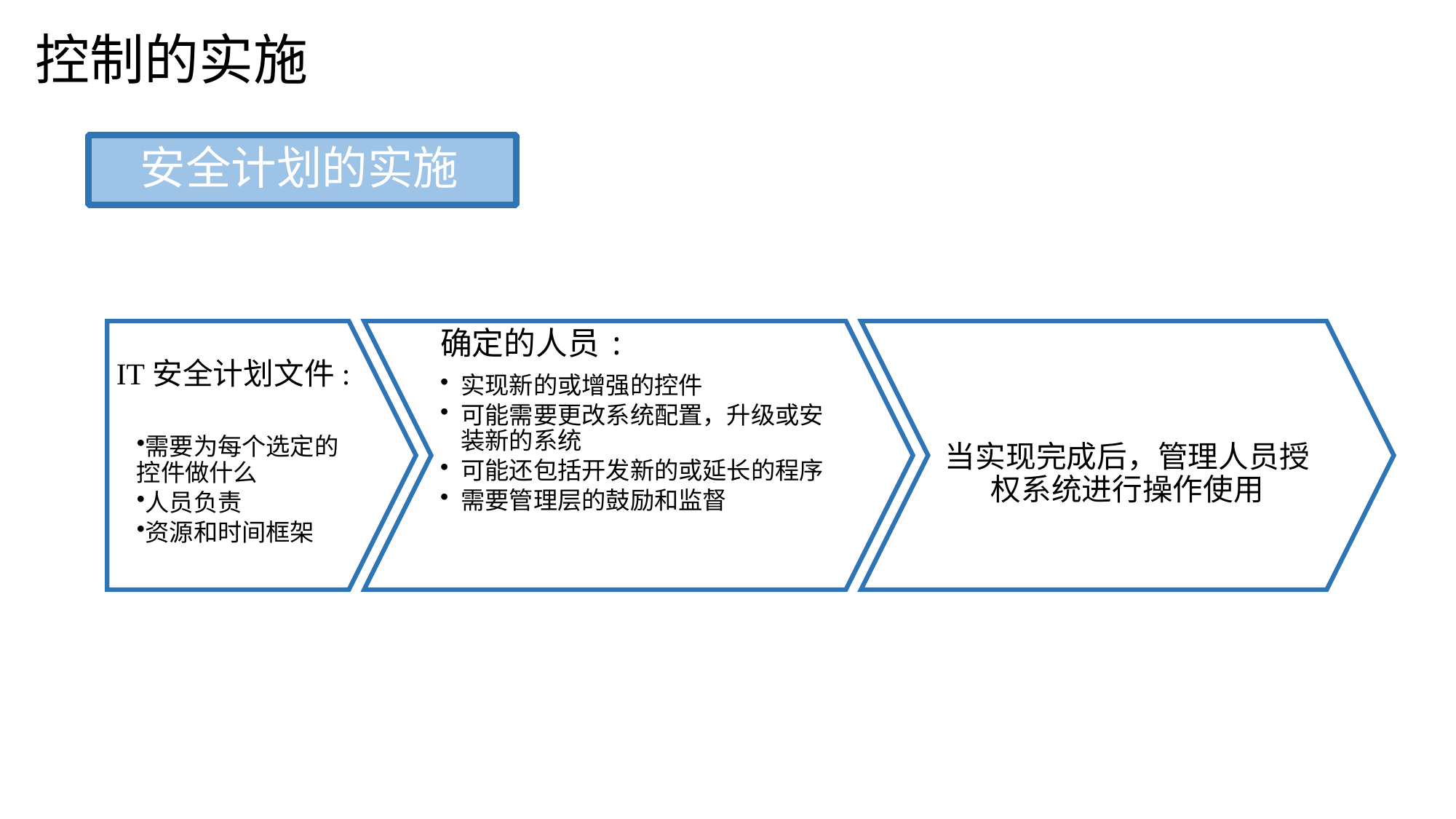

控制的实施

安全计划的实施

IT安全计划文件:
需要为每个选定的控件做什么
人员负责
资源和时间框架
确定的人员:
实现新的或增强的控件
可能需要更改系统配置，升级或安装新的系统
可能还包括开发新的或延长的程序
需要管理层的鼓励和监督

当实现完成后，管理人员授权系统进行操作使用